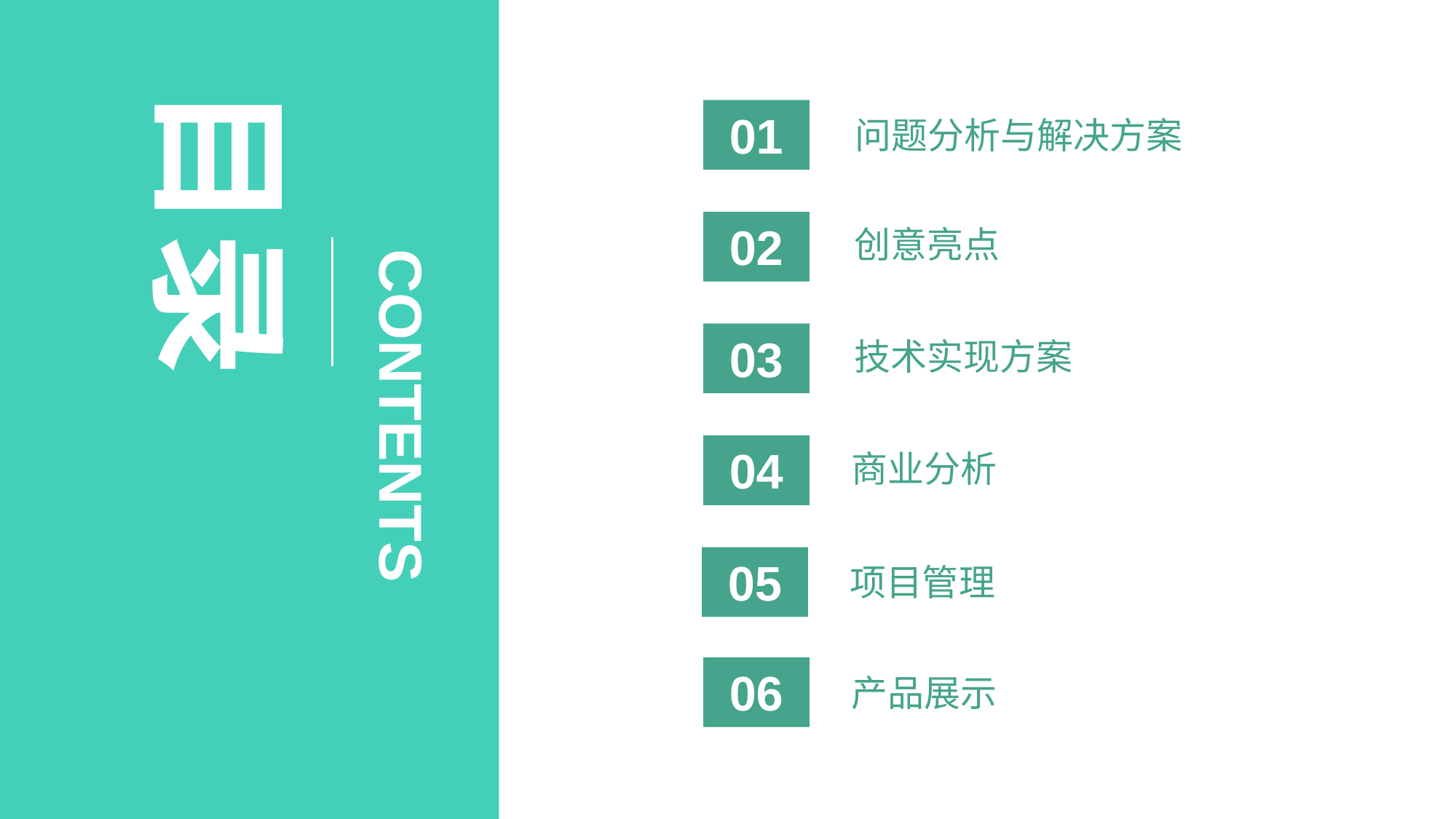

目录
01

问题分析与解决方案
02

创意亮点
03

技术实现方案
CONTENTS
04

商业分析
05

项目管理
06

产品展示